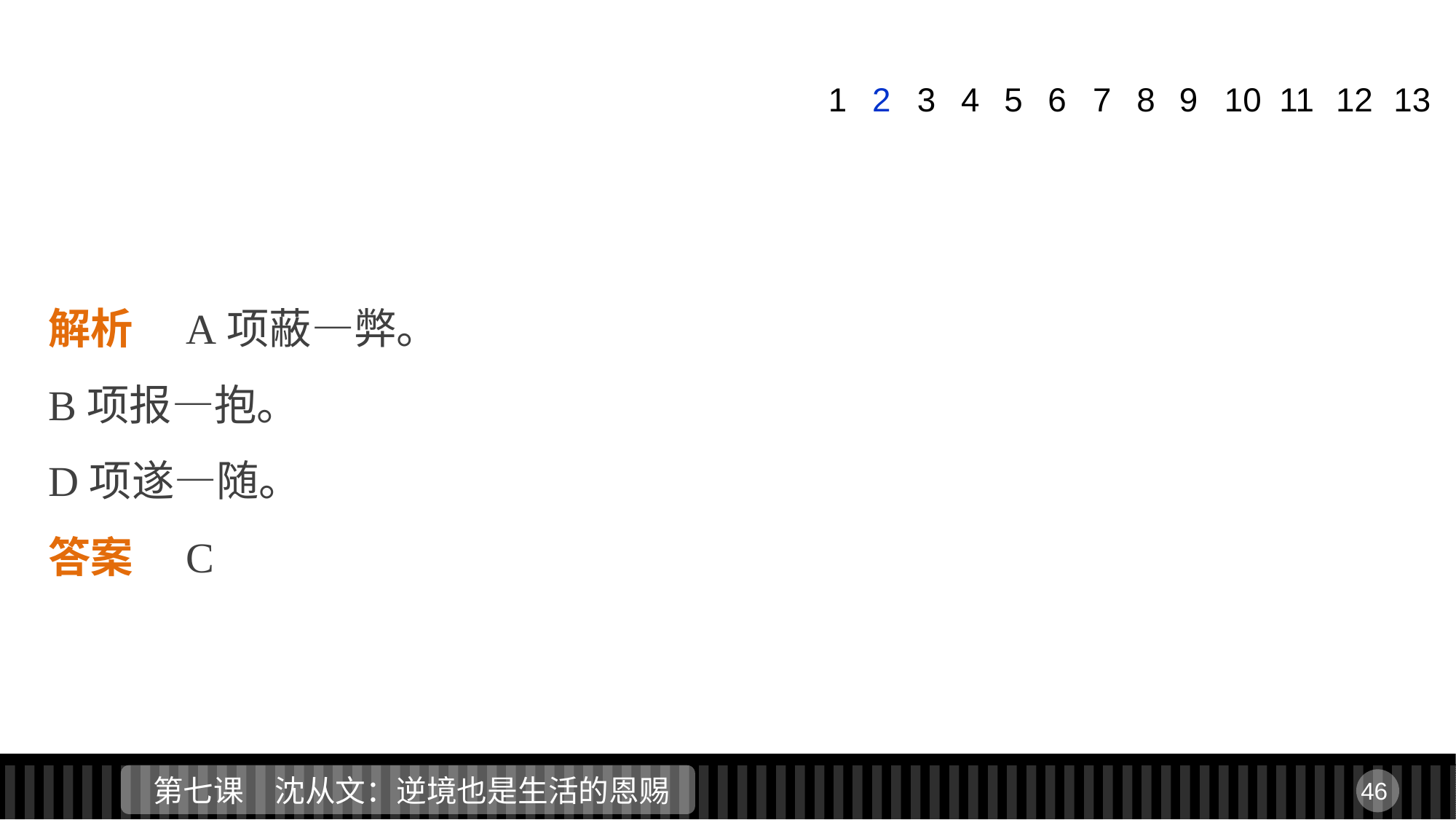

1
2
3
4
5
6
7
8
9
11
12
13
10
解析　A项蔽—弊。
B项报—抱。
D项遂—随。
答案　C